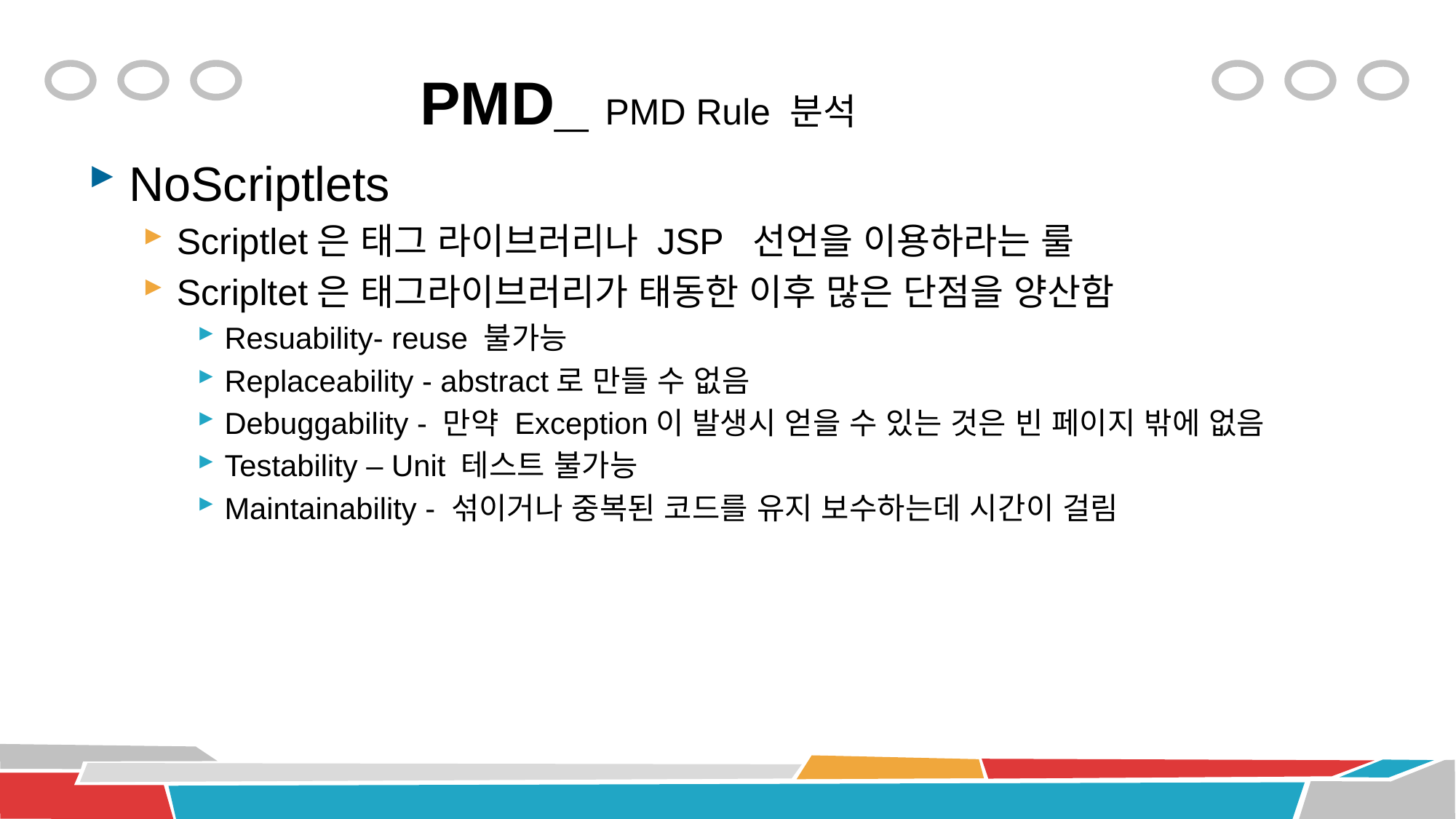

# PMD_ PMD Rule 분석
NoScriptlets
Scriptlet은 태그 라이브러리나 JSP  선언을 이용하라는 룰
Scripltet은 태그라이브러리가 태동한 이후 많은 단점을 양산함
Resuability- reuse 불가능
Replaceability - abstract로 만들 수 없음
Debuggability - 만약 Exception이 발생시 얻을 수 있는 것은 빈 페이지 밖에 없음
Testability – Unit 테스트 불가능
Maintainability - 섞이거나 중복된 코드를 유지 보수하는데 시간이 걸림